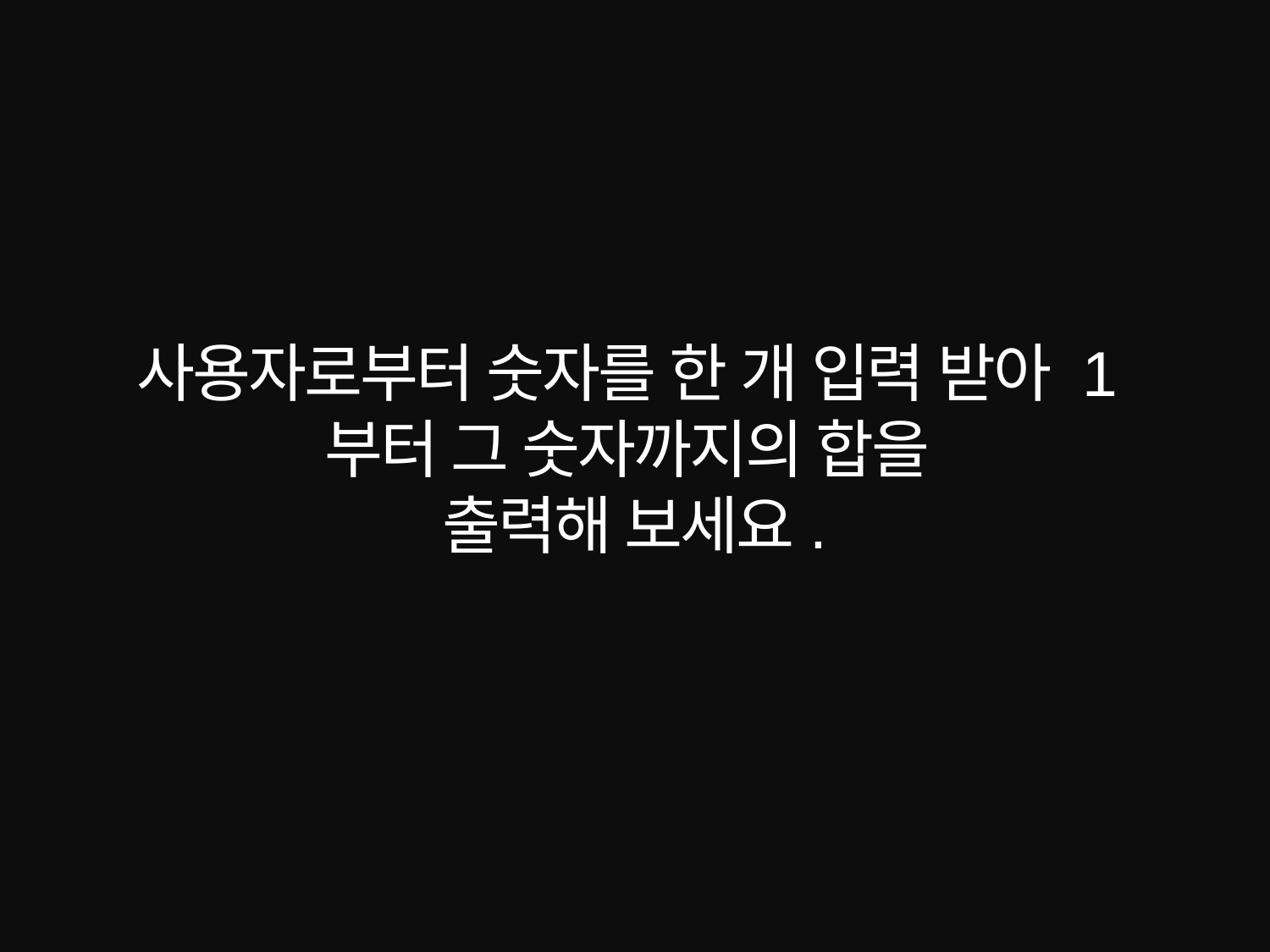

사용자로부터 숫자를 한 개 입력 받아 1부터 그 숫자까지의 합을
출력해 보세요.